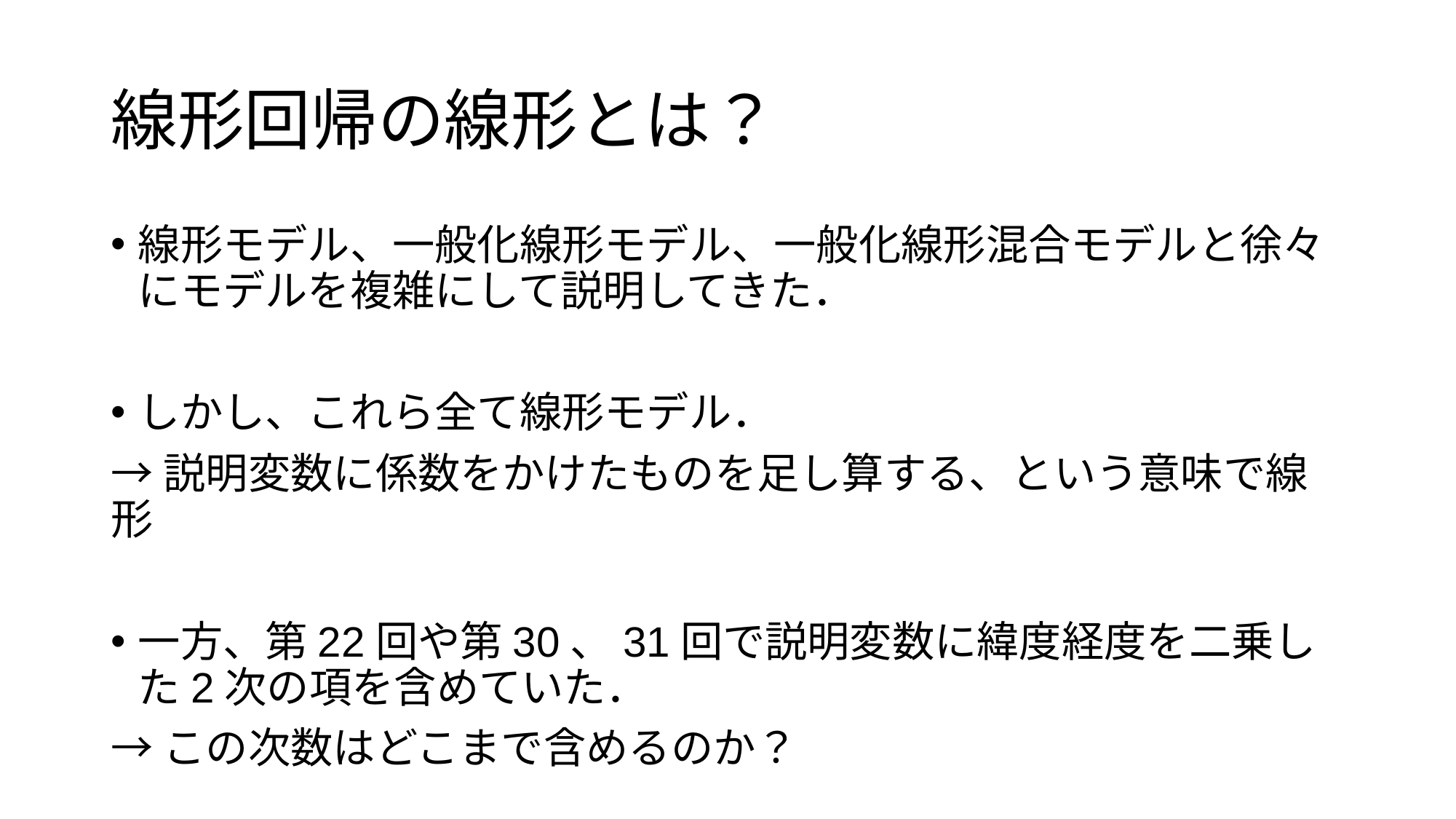

# 線形回帰の線形とは？
線形モデル、一般化線形モデル、一般化線形混合モデルと徐々にモデルを複雑にして説明してきた．

しかし、これら全て線形モデル．
→説明変数に係数をかけたものを足し算する、という意味で線形

一方、第22回や第30、31回で説明変数に緯度経度を二乗した2次の項を含めていた．
→この次数はどこまで含めるのか？